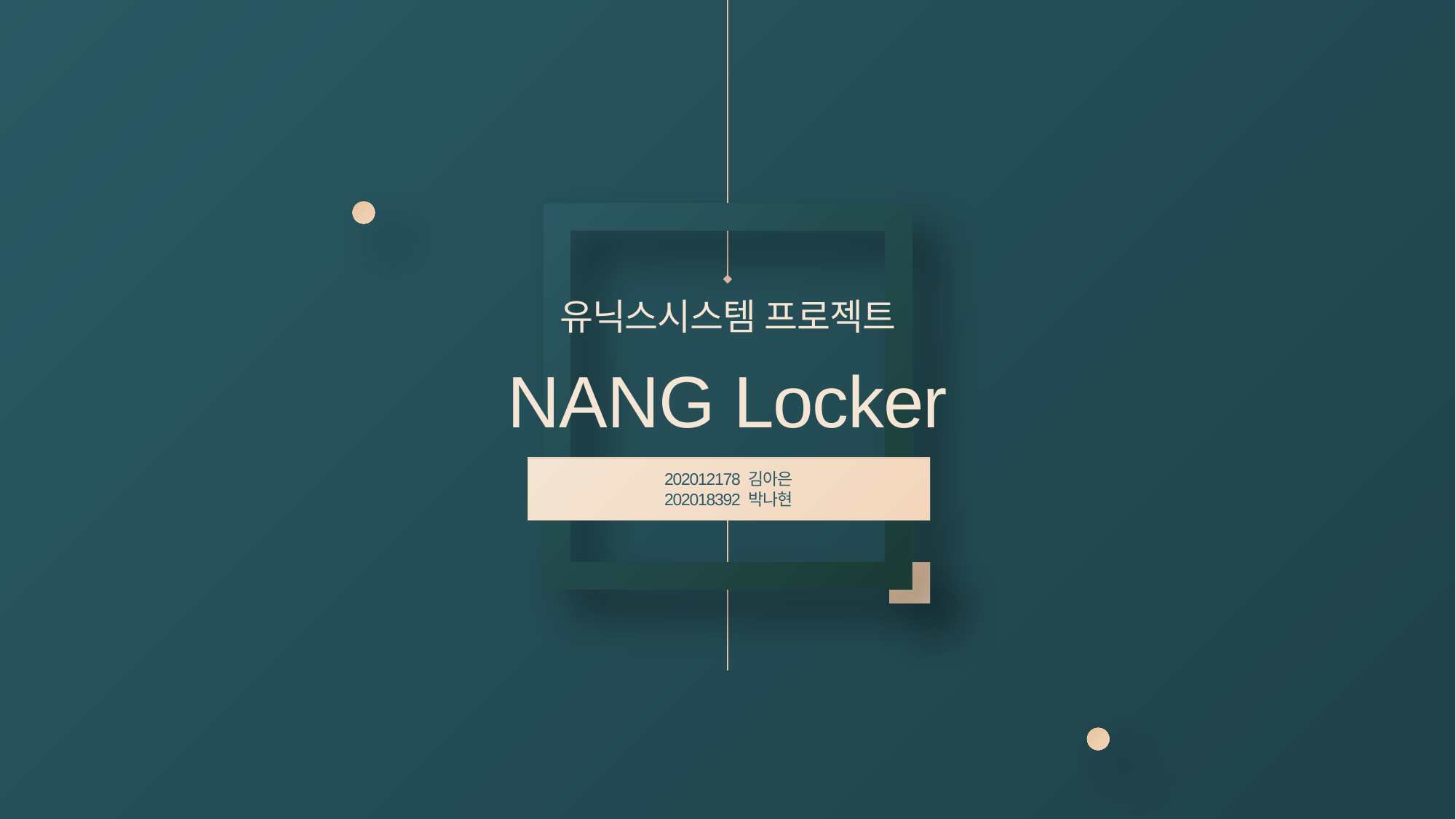

# 유닉스시스템 프로젝트 NANG Locker
202012178 김아은
202018392 박나현